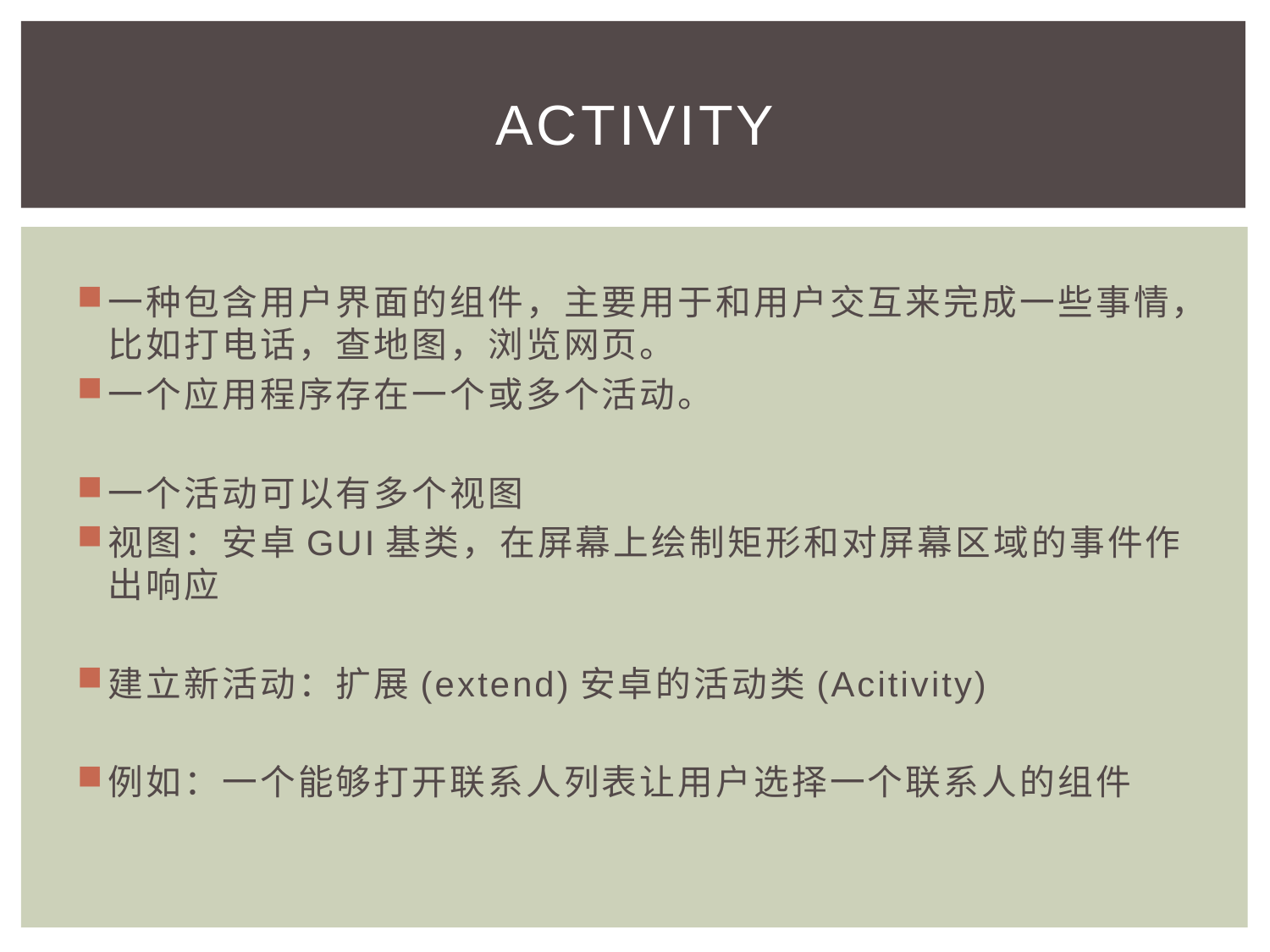

# aCTIVITY
一种包含用户界面的组件，主要用于和用户交互来完成一些事情，比如打电话，查地图，浏览网页。
一个应用程序存在一个或多个活动。

一个活动可以有多个视图
视图：安卓GUI基类，在屏幕上绘制矩形和对屏幕区域的事件作出响应

建立新活动：扩展(extend)安卓的活动类(Acitivity)

例如：一个能够打开联系人列表让用户选择一个联系人的组件